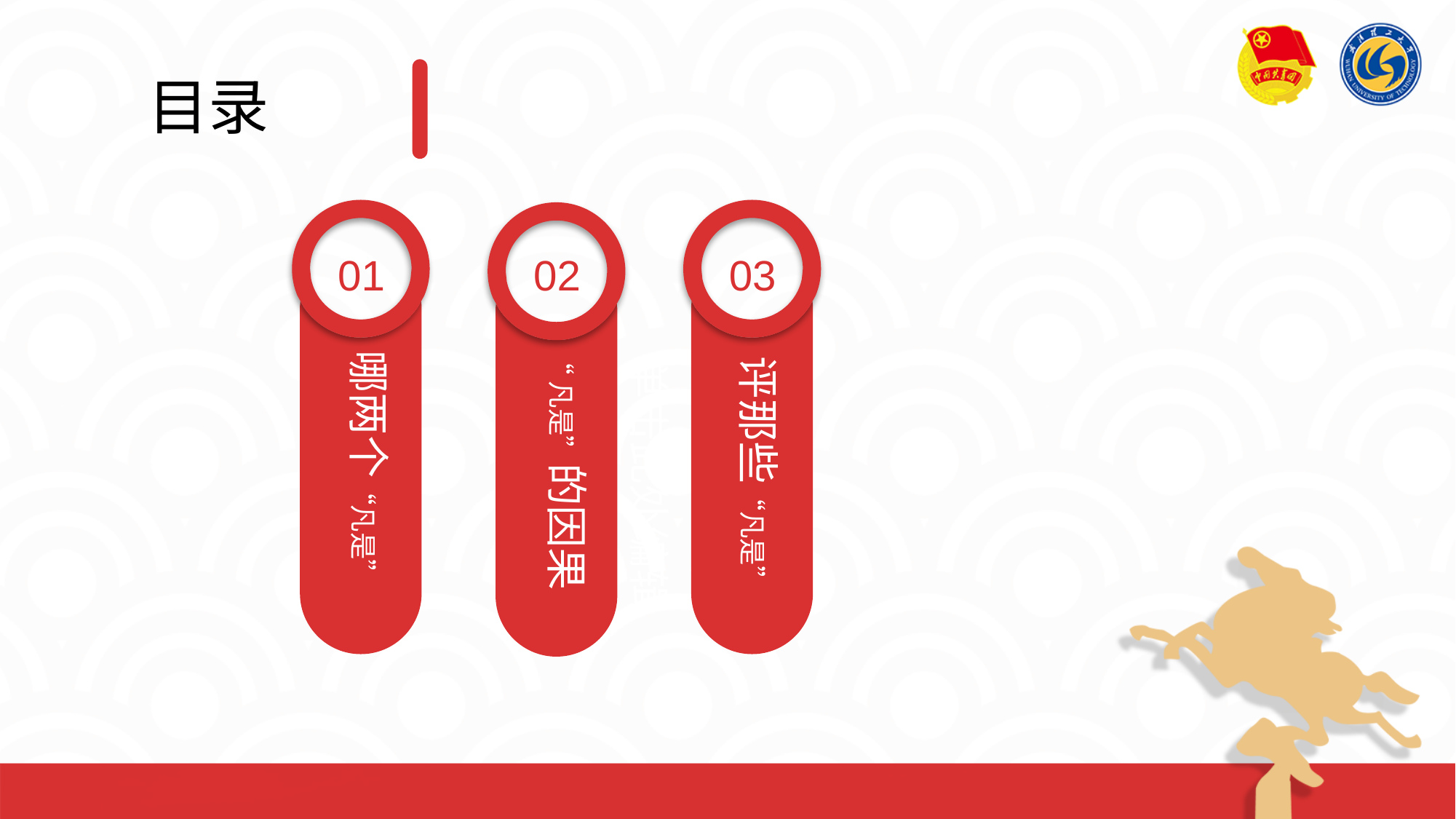

# 目录

01
哪两个“凡是”

03
评那些“凡是”

02
“凡是”的因果
单击此处编辑